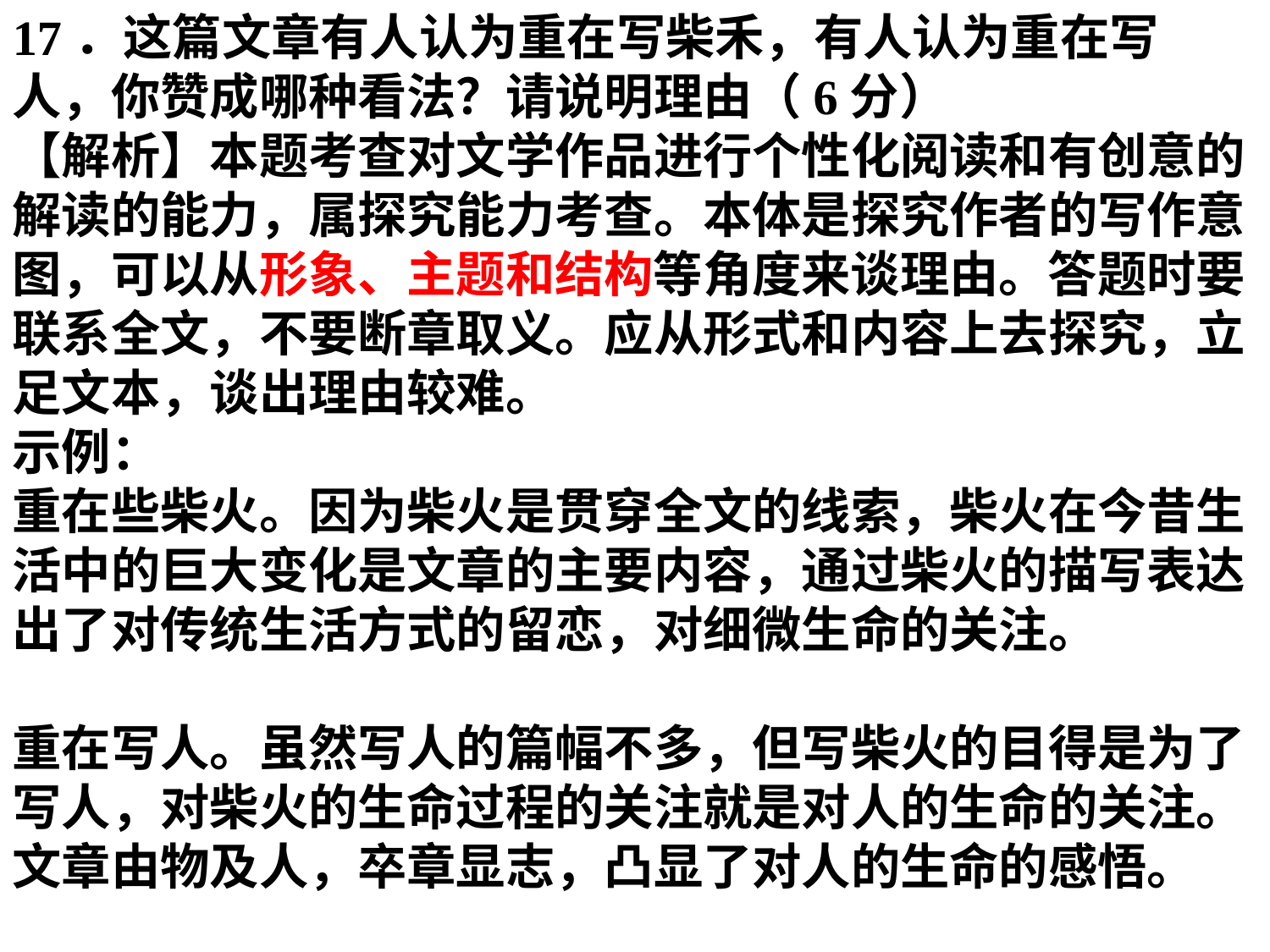

17．这篇文章有人认为重在写柴禾，有人认为重在写人，你赞成哪种看法？请说明理由（6分）
【解析】本题考查对文学作品进行个性化阅读和有创意的解读的能力，属探究能力考查。本体是探究作者的写作意图，可以从形象、主题和结构等角度来谈理由。答题时要联系全文，不要断章取义。应从形式和内容上去探究，立足文本，谈出理由较难。
示例：
重在些柴火。因为柴火是贯穿全文的线索，柴火在今昔生活中的巨大变化是文章的主要内容，通过柴火的描写表达出了对传统生活方式的留恋，对细微生命的关注。

重在写人。虽然写人的篇幅不多，但写柴火的目得是为了写人，对柴火的生命过程的关注就是对人的生命的关注。文章由物及人，卒章显志，凸显了对人的生命的感悟。